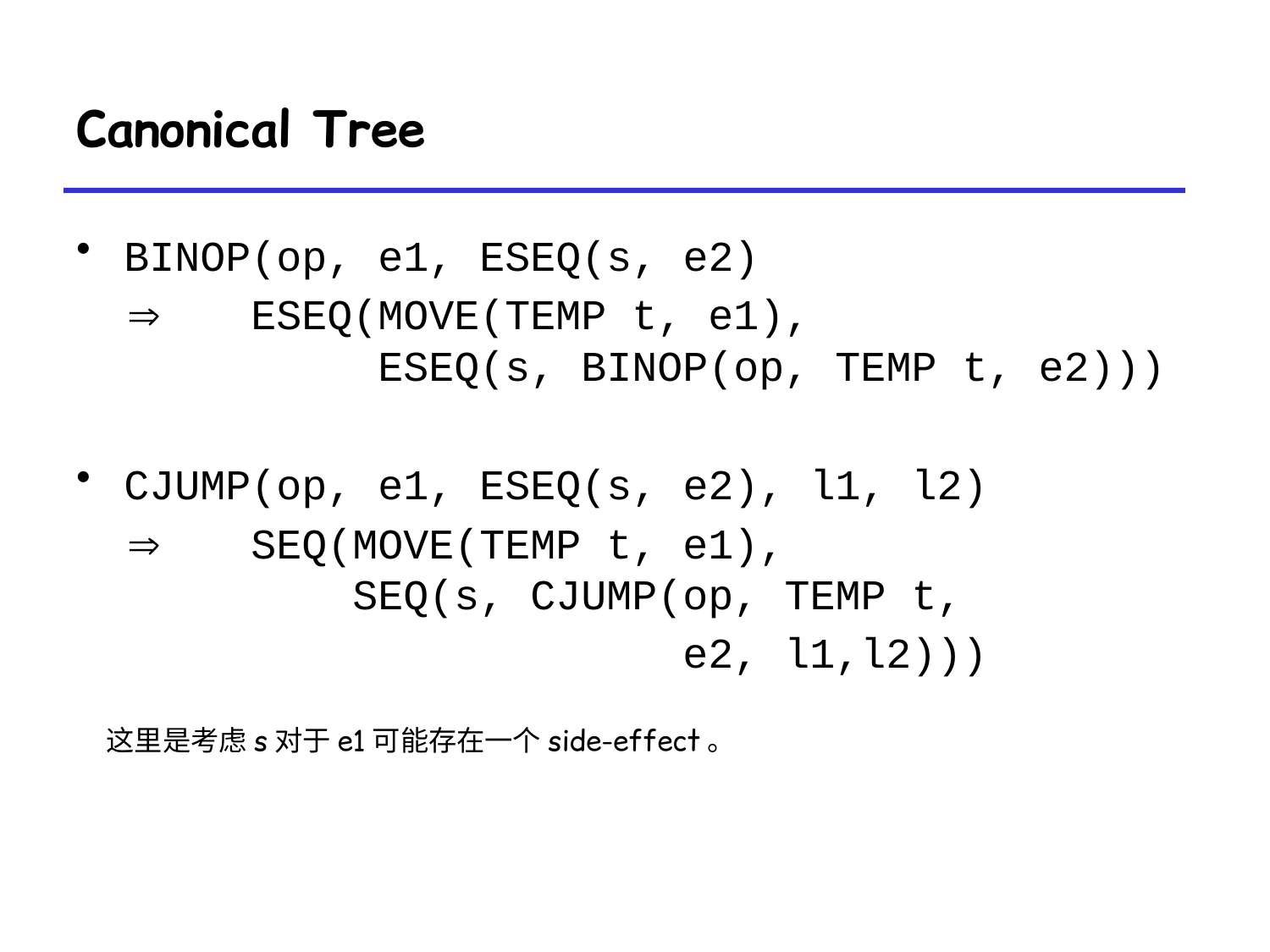

# Canonical Tree
BINOP(op, e1, ESEQ(s, e2)
  ⇒ 	ESEQ(MOVE(TEMP t, e1),					ESEQ(s, BINOP(op, TEMP t, e2)))

CJUMP(op, e1, ESEQ(s, e2), l1, l2)
  ⇒ 	SEQ(MOVE(TEMP t, e1), 				    SEQ(s, CJUMP(op, TEMP t,
					  e2, l1,l2)))
这里是考虑s对于e1可能存在一个side-effect。

12